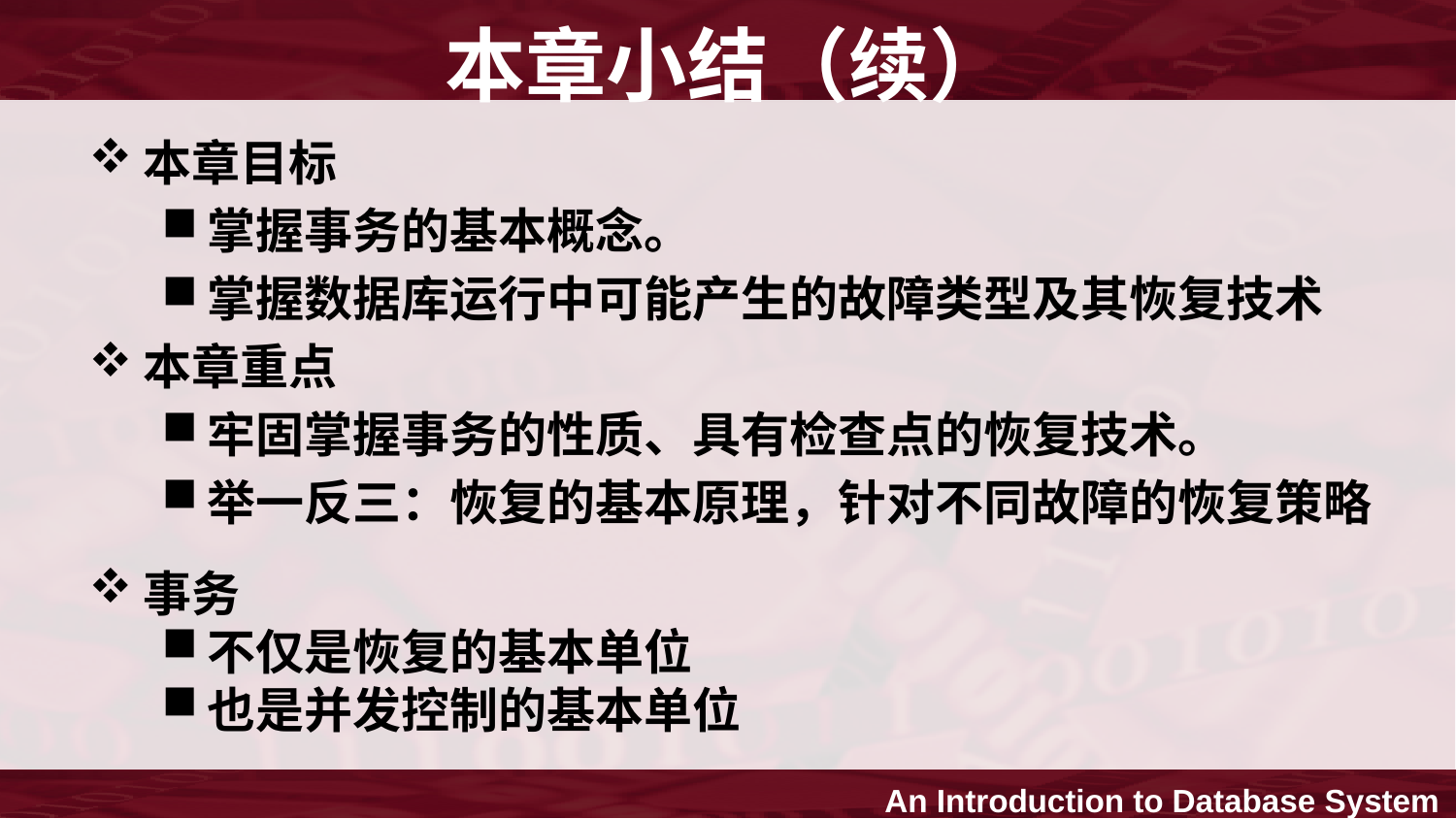

# 本章小结（续）
本章目标
掌握事务的基本概念。
掌握数据库运行中可能产生的故障类型及其恢复技术
本章重点
牢固掌握事务的性质、具有检查点的恢复技术。
举一反三：恢复的基本原理，针对不同故障的恢复策略
事务
不仅是恢复的基本单位
也是并发控制的基本单位